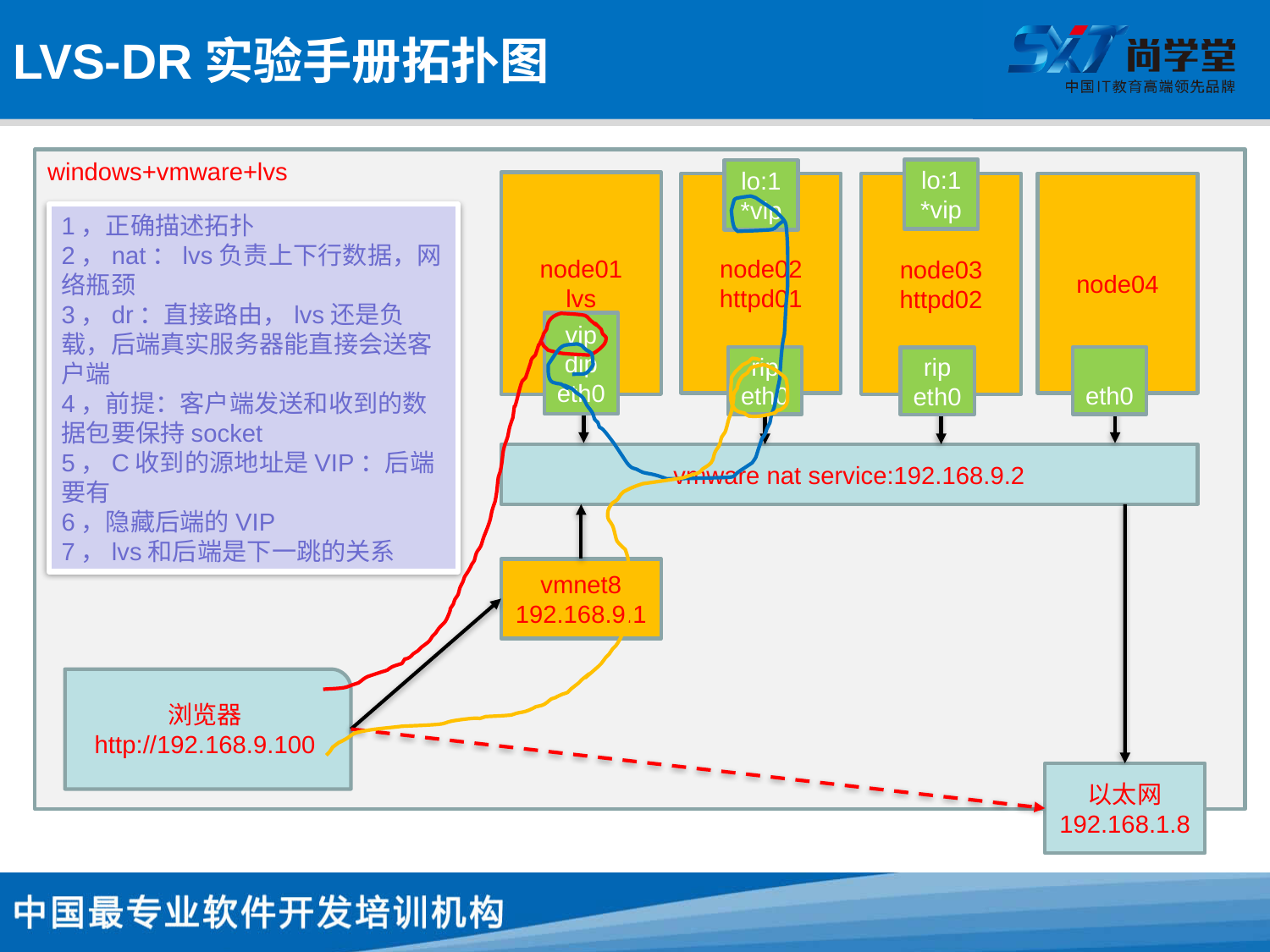

# LVS-DR实验手册拓扑图
windows+vmware+lvs
lo:1
*vip
lo:1
*vip
node01
lvs
node02
httpd01
node03
httpd02
node04
1，正确描述拓扑
2，nat：lvs负责上下行数据，网络瓶颈
3，dr：直接路由，lvs还是负载，后端真实服务器能直接会送客户端
4，前提：客户端发送和收到的数据包要保持socket
5，C收到的源地址是VIP：后端要有
6，隐藏后端的VIP
7，lvs和后端是下一跳的关系
vip
dip
eth0
rip
eth0

eth0
rip
eth0
vmware nat service:192.168.9.2
vmnet8
192.168.9.1
浏览器
http://192.168.9.100
以太网
192.168.1.8